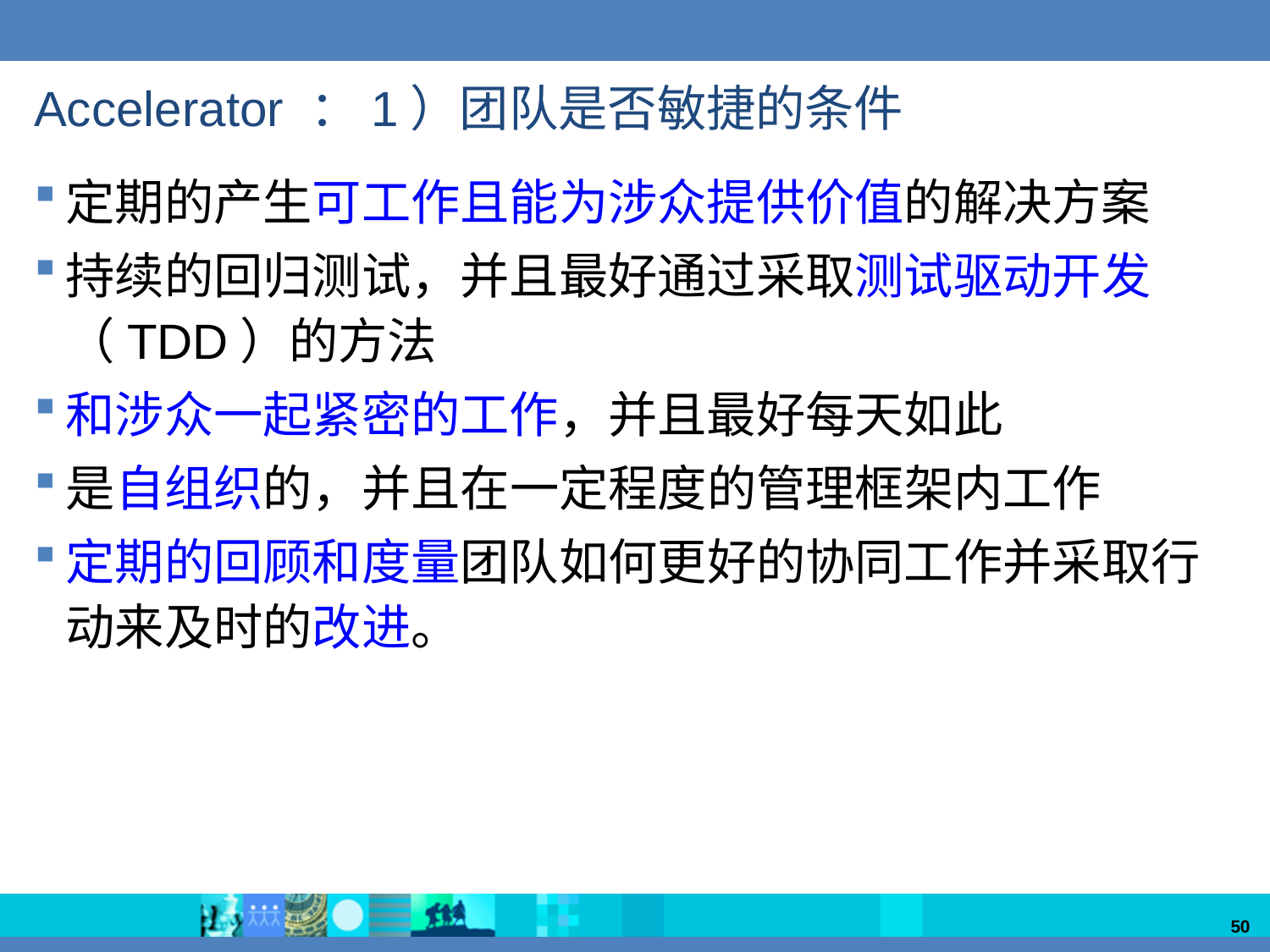

# Accelerator ：1）团队是否敏捷的条件
定期的产生可工作且能为涉众提供价值的解决方案
持续的回归测试，并且最好通过采取测试驱动开发（TDD）的方法
和涉众一起紧密的工作，并且最好每天如此
是自组织的，并且在一定程度的管理框架内工作
定期的回顾和度量团队如何更好的协同工作并采取行动来及时的改进。
50